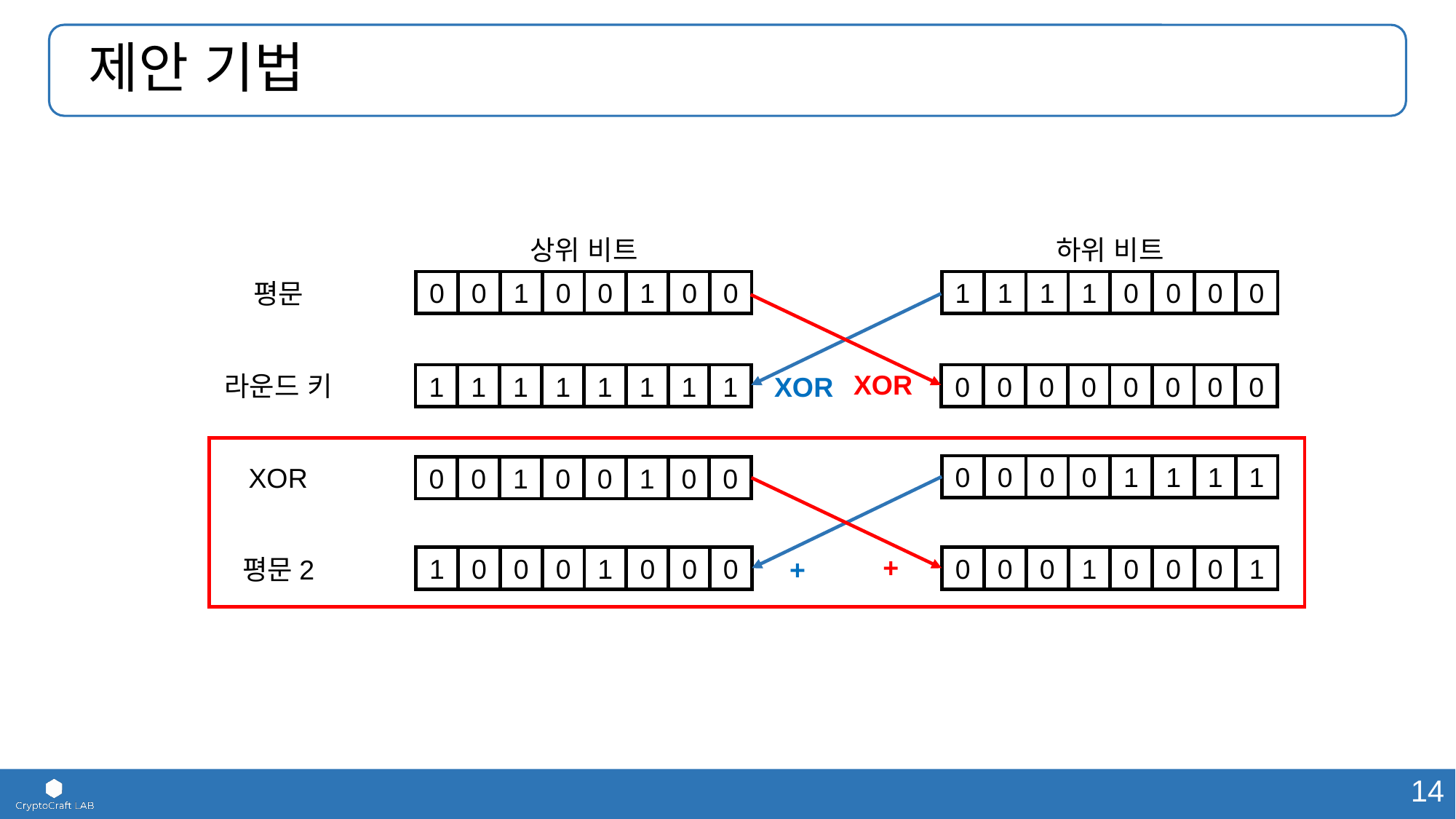

# 제안 기법
상위 비트
하위 비트
평문
0
0
1
0
0
1
0
0
1
1
1
1
0
0
0
0
XOR
라운드 키
XOR
1
1
1
1
1
1
1
1
0
0
0
0
0
0
0
0

XOR
0
0
0
0
1
1
1
1
0
0
1
0
0
1
0
0
+
1
0
0
0
1
0
0
0
0
0
0
1
0
0
0
1
평문2
+